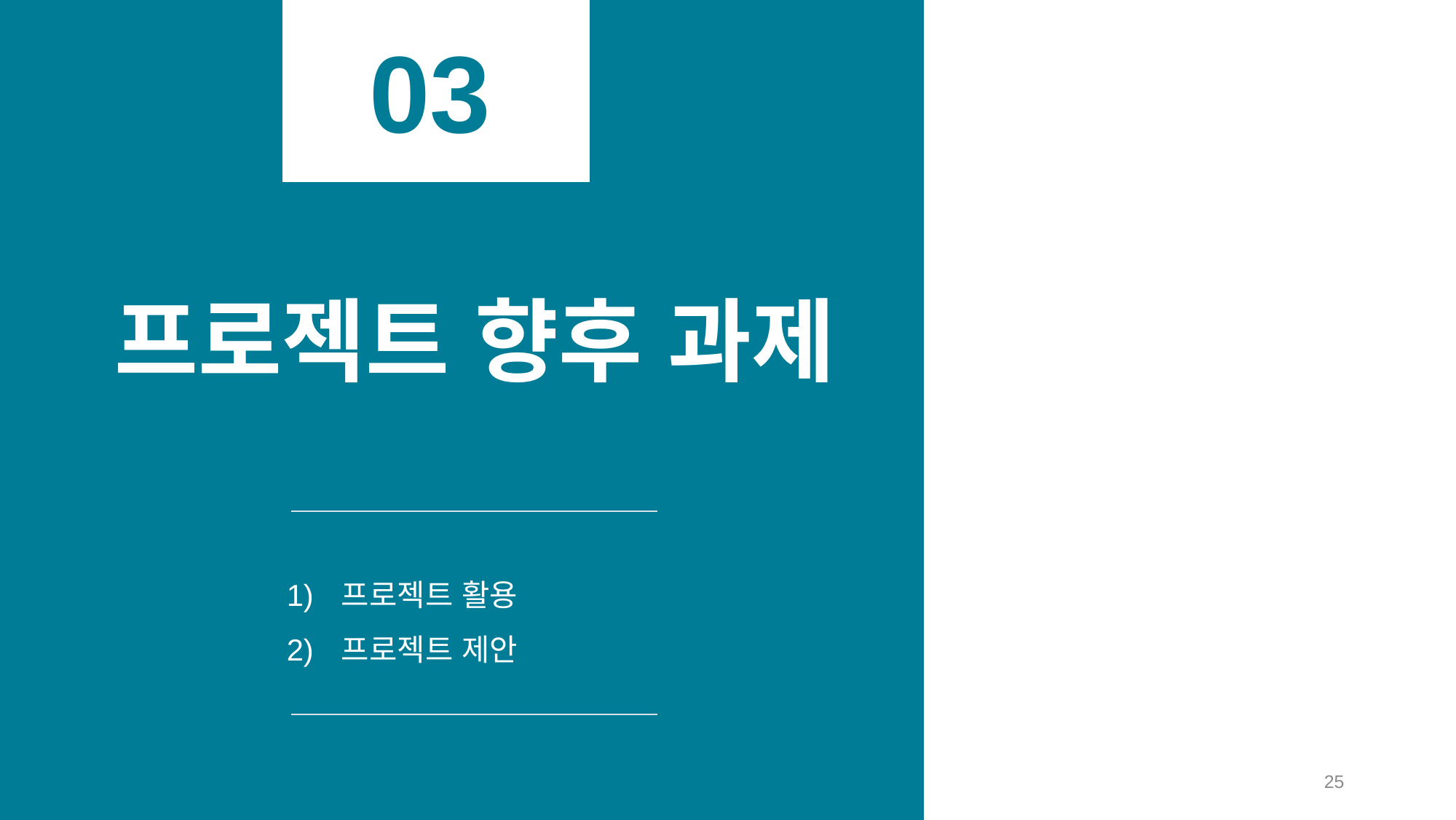

03
# 프로젝트 향후 과제
프로젝트 활용
프로젝트 제안
25